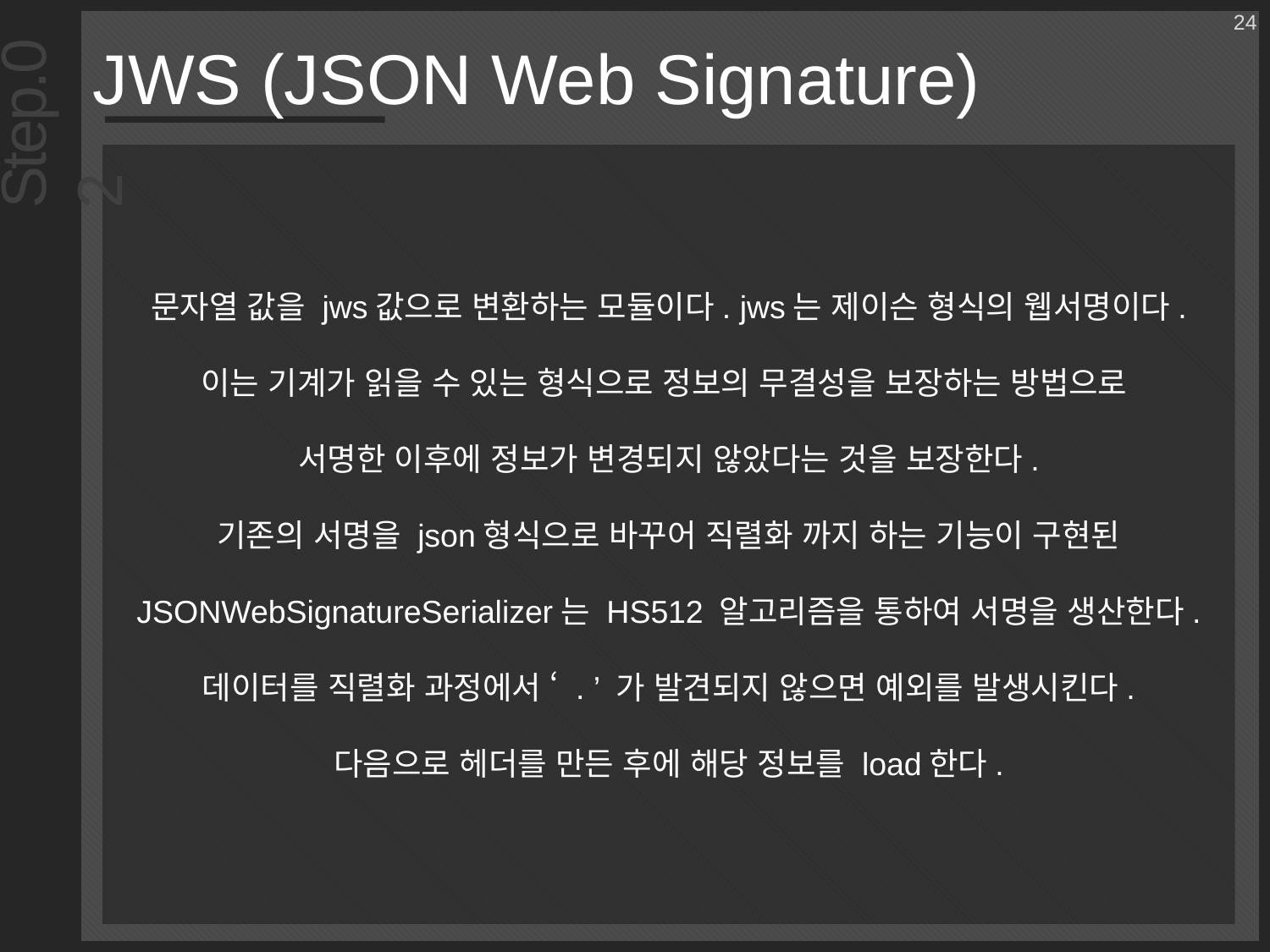

24

JWS (JSON Web Signature)
Step.02

문자열 값을 jws값으로 변환하는 모듈이다. jws는 제이슨 형식의 웹서명이다.

이는 기계가 읽을 수 있는 형식으로 정보의 무결성을 보장하는 방법으로

서명한 이후에 정보가 변경되지 않았다는 것을 보장한다.

기존의 서명을 json형식으로 바꾸어 직렬화 까지 하는 기능이 구현된

JSONWebSignatureSerializer는 HS512 알고리즘을 통하여 서명을 생산한다.

데이터를 직렬화 과정에서 ‘ . ’ 가 발견되지 않으면 예외를 발생시킨다.

다음으로 헤더를 만든 후에 해당 정보를 load한다.